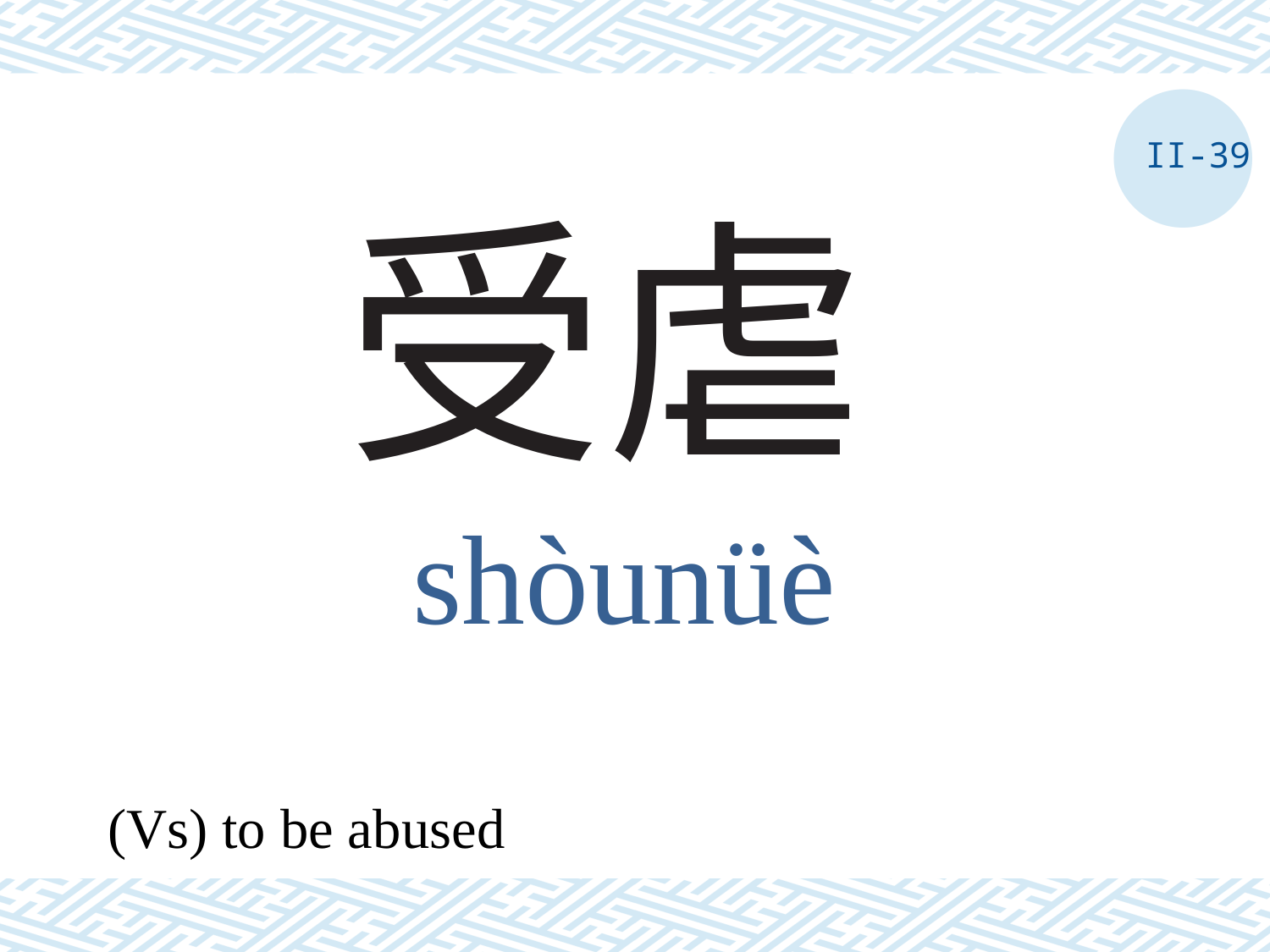

II-39

# 受虐
shòunüè
(Vs) to be abused